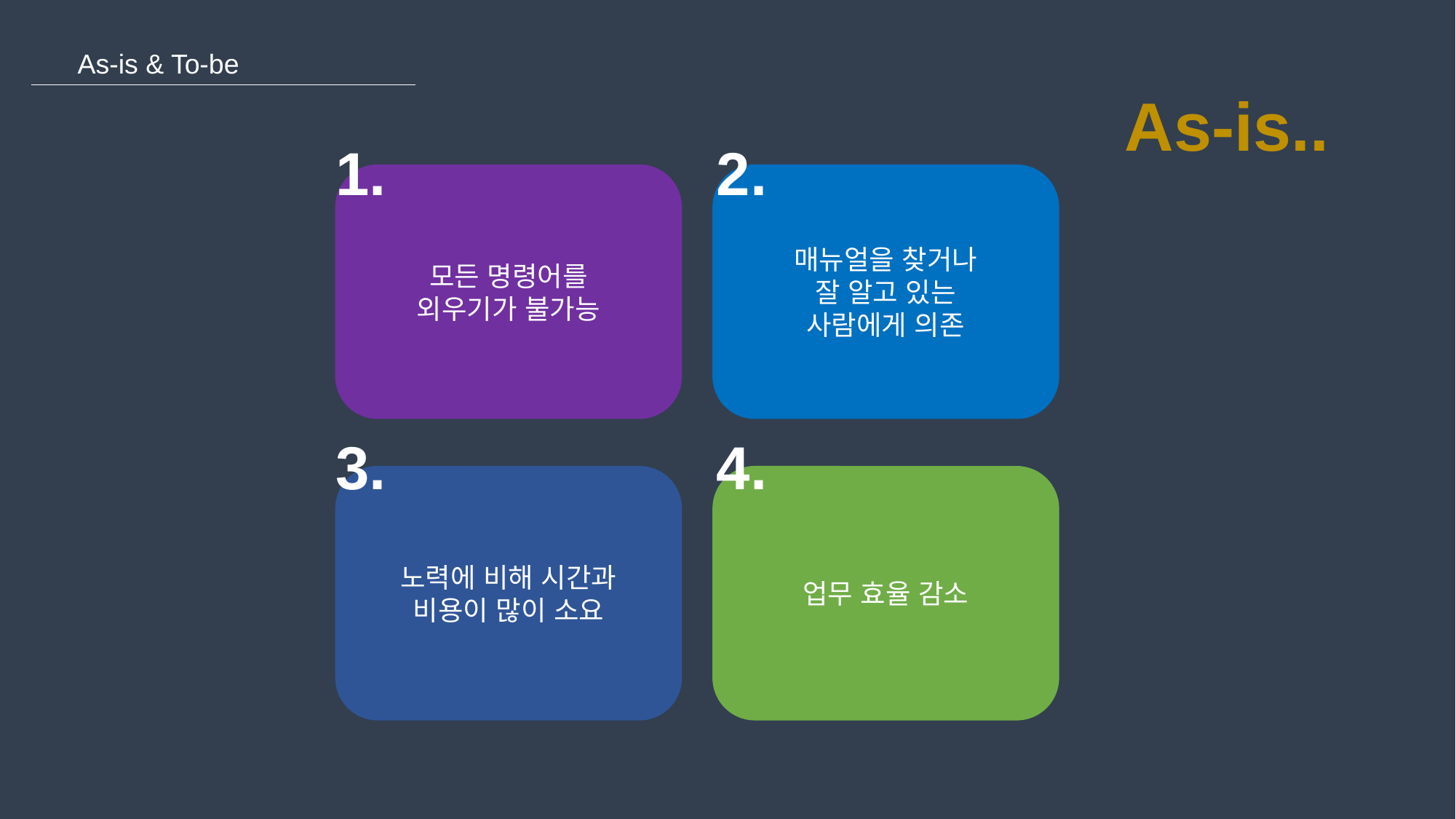

As-is & To-be
As-is..
1.
2.
모든 명령어를
외우기가 불가능
매뉴얼을 찾거나
잘 알고 있는
사람에게 의존
3.
4.
노력에 비해 시간과
비용이 많이 소요
업무 효율 감소